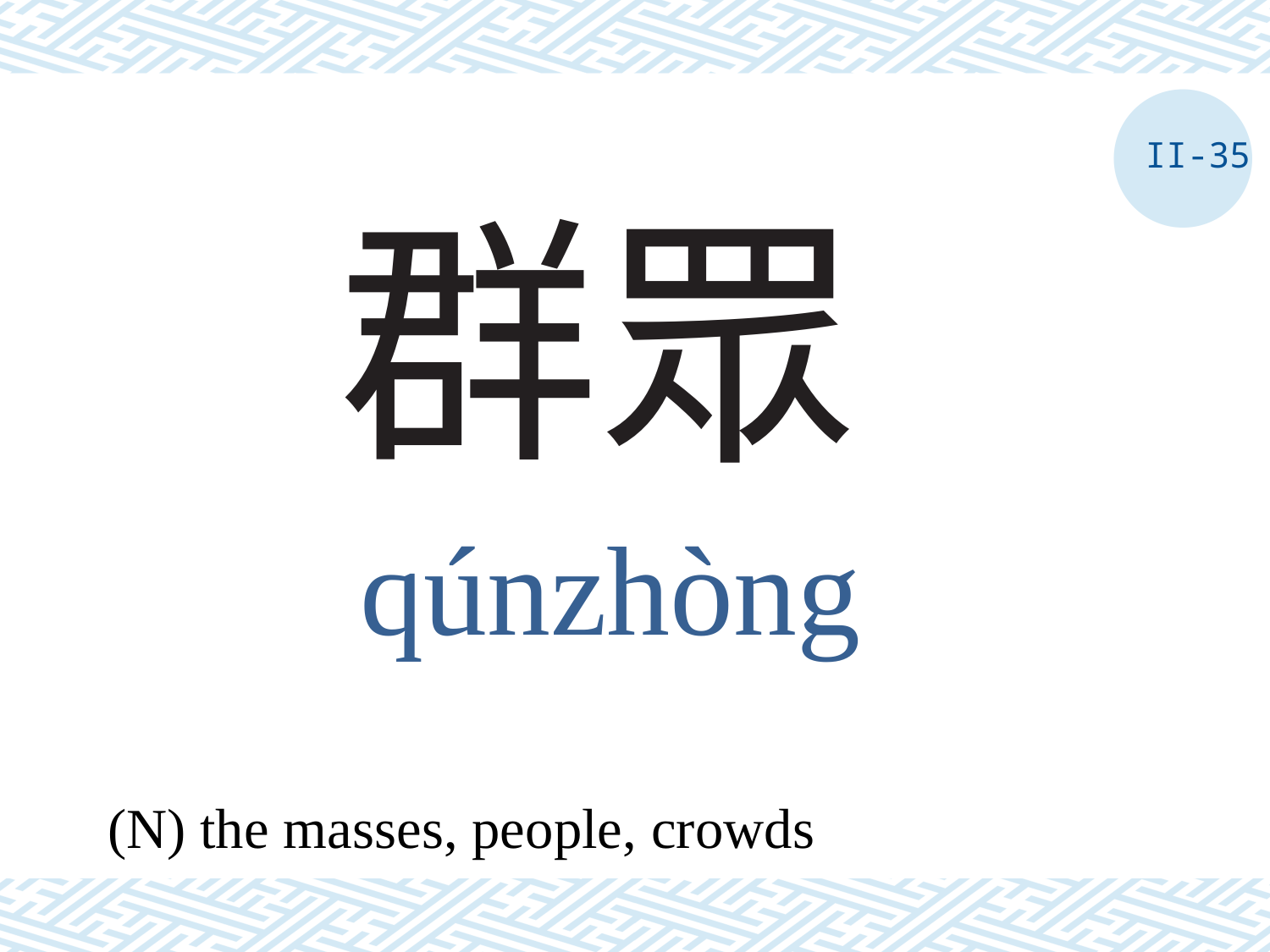

II-35

# 群眾
qúnzhòng
(N) the masses, people, crowds